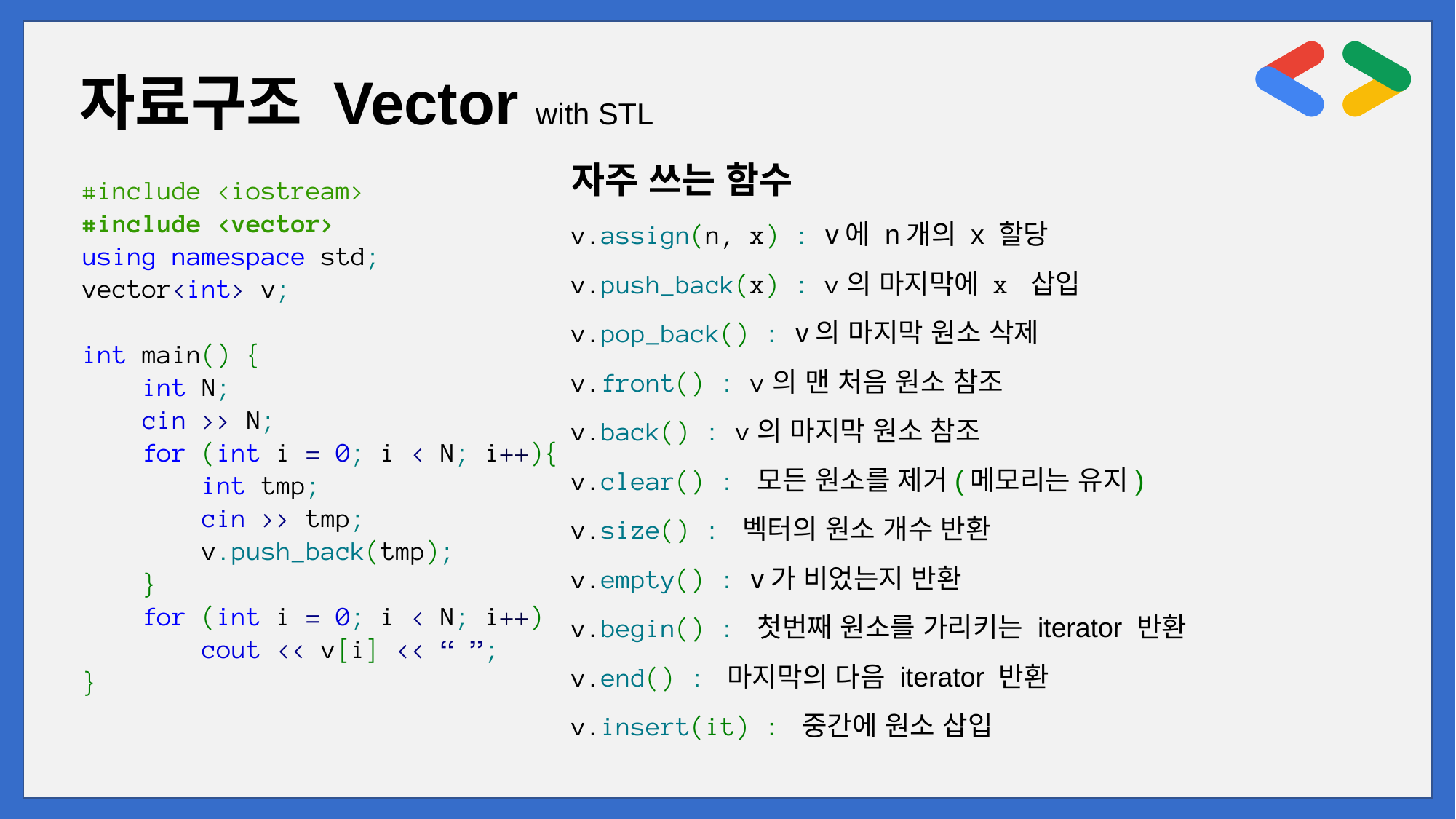

자료구조 Vector with STL
자주 쓰는 함수
v.assign(n, x) : v에 n개의 x 할당
v.push_back(x) : v의 마지막에 x 삽입
v.pop_back() : v의 마지막 원소 삭제
v.front() : v의 맨 처음 원소 참조
v.back() : v의 마지막 원소 참조
v.clear() : 모든 원소를 제거(메모리는 유지)
v.size() : 벡터의 원소 개수 반환
v.empty() : v가 비었는지 반환
v.begin() : 첫번째 원소를 가리키는 iterator 반환
v.end() : 마지막의 다음 iterator 반환
v.insert(it) : 중간에 원소 삽입

#include <iostream>
#include <vector>
using namespace std;
vector<int> v;

int main() {
    int N;
    cin >> N;
    for (int i = 0; i < N; i++){
        int tmp;
        cin >> tmp;
        v.push_back(tmp);
    }
    for (int i = 0; i < N; i++)
        cout << v[i] << “ ”;
}